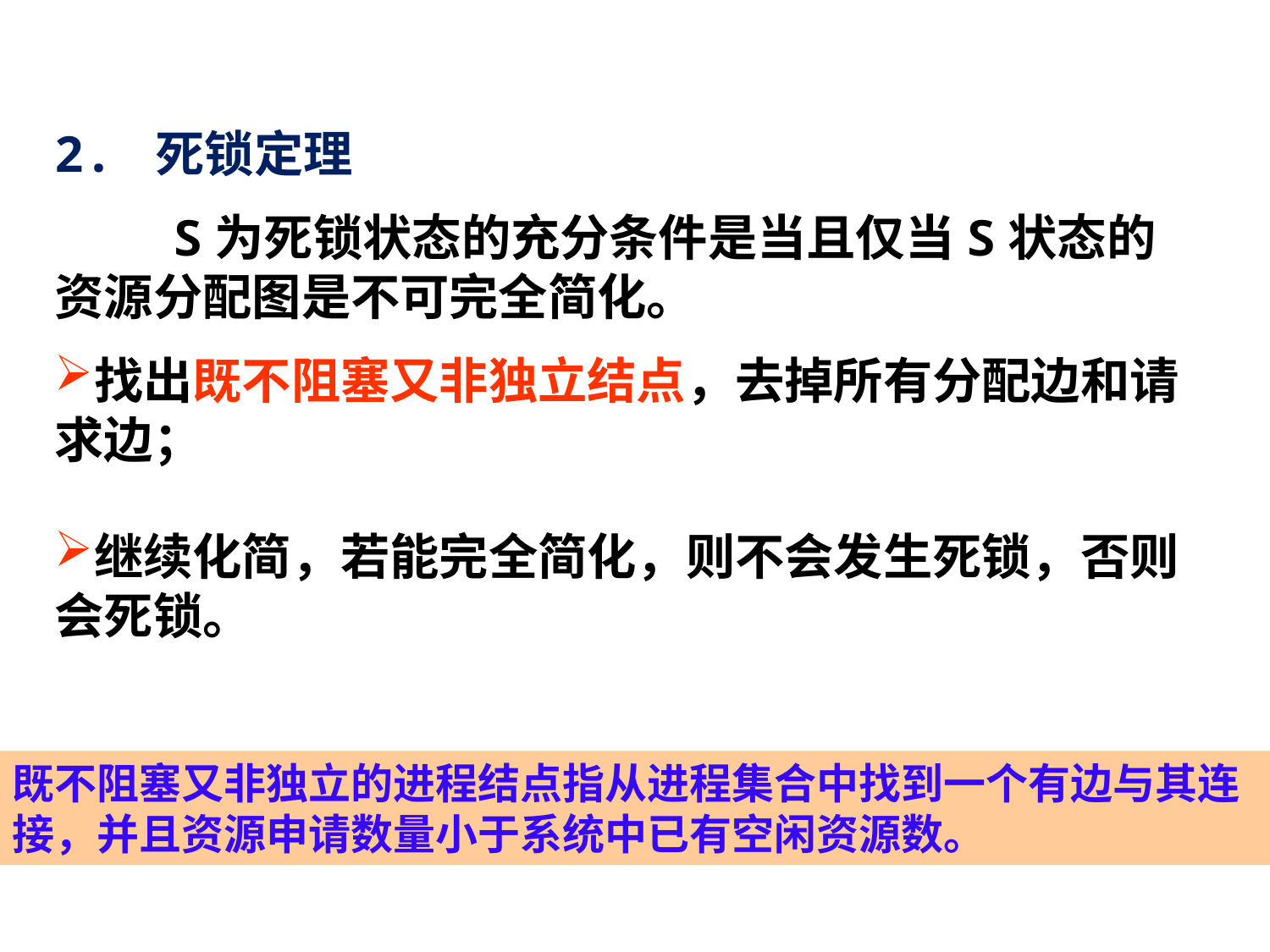

2. 死锁定理
    S为死锁状态的充分条件是当且仅当S状态的资源分配图是不可完全简化。
找出既不阻塞又非独立结点，去掉所有分配边和请求边；

继续化简，若能完全简化，则不会发生死锁，否则会死锁。
既不阻塞又非独立的进程结点指从进程集合中找到一个有边与其连接，并且资源申请数量小于系统中已有空闲资源数。